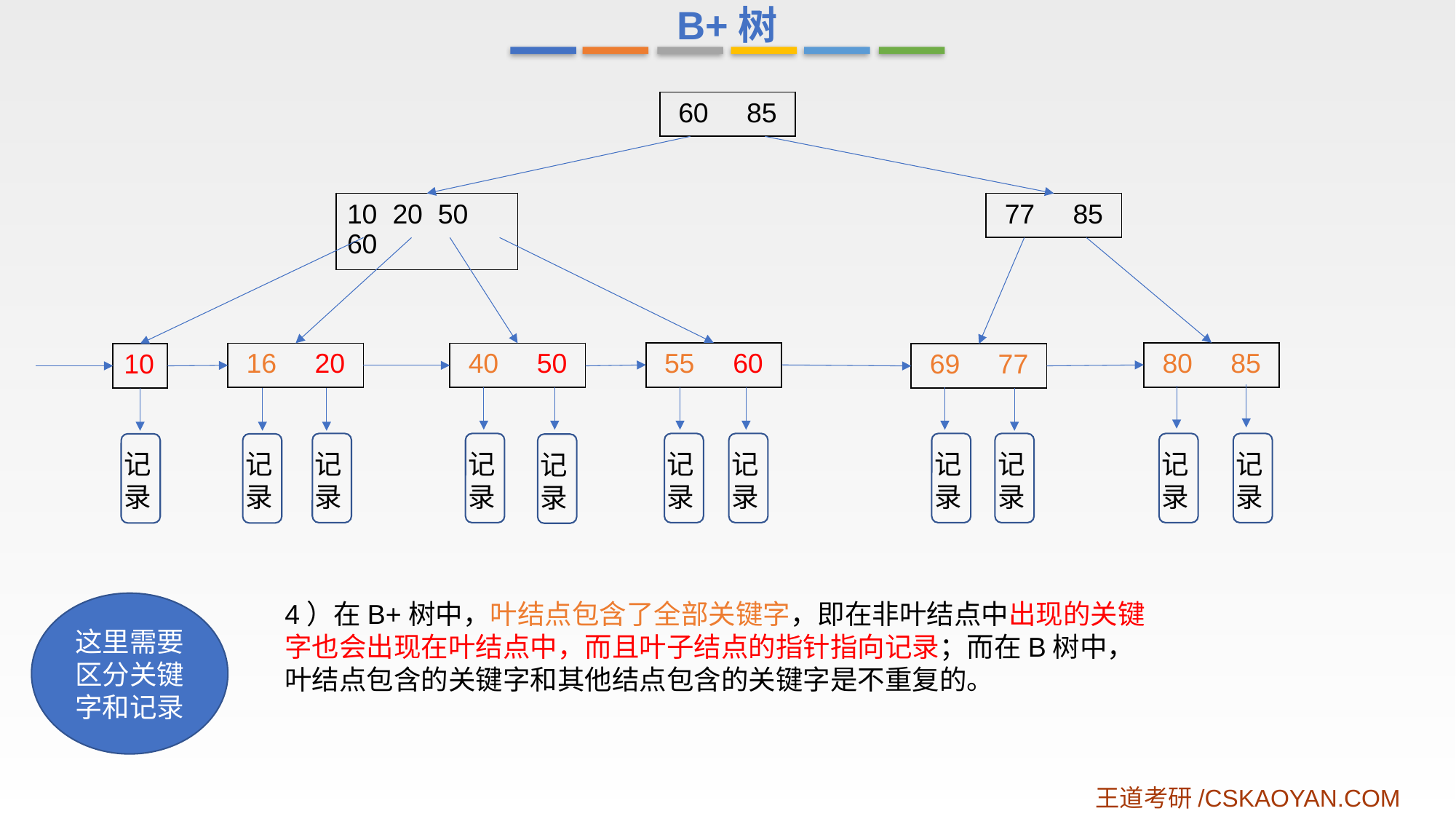

B+树

| 60 85 |
| --- |
| 10 20 50 60 |
| --- |
| 77 85 |
| --- |
| 55 60 |
| --- |
| 80 85 |
| --- |
| 16 20 |
| --- |
| 40 50 |
| --- |
| 10 |
| --- |
| 69 77 |
| --- |

记录
记录
记录
记录
记录
记录
记录
记录
记录
记录
记录
4）在B+树中，叶结点包含了全部关键字，即在非叶结点中出现的关键字也会出现在叶结点中，而且叶子结点的指针指向记录；而在B树中，叶结点包含的关键字和其他结点包含的关键字是不重复的。
这里需要区分关键字和记录
王道考研/CSKAOYAN.COM